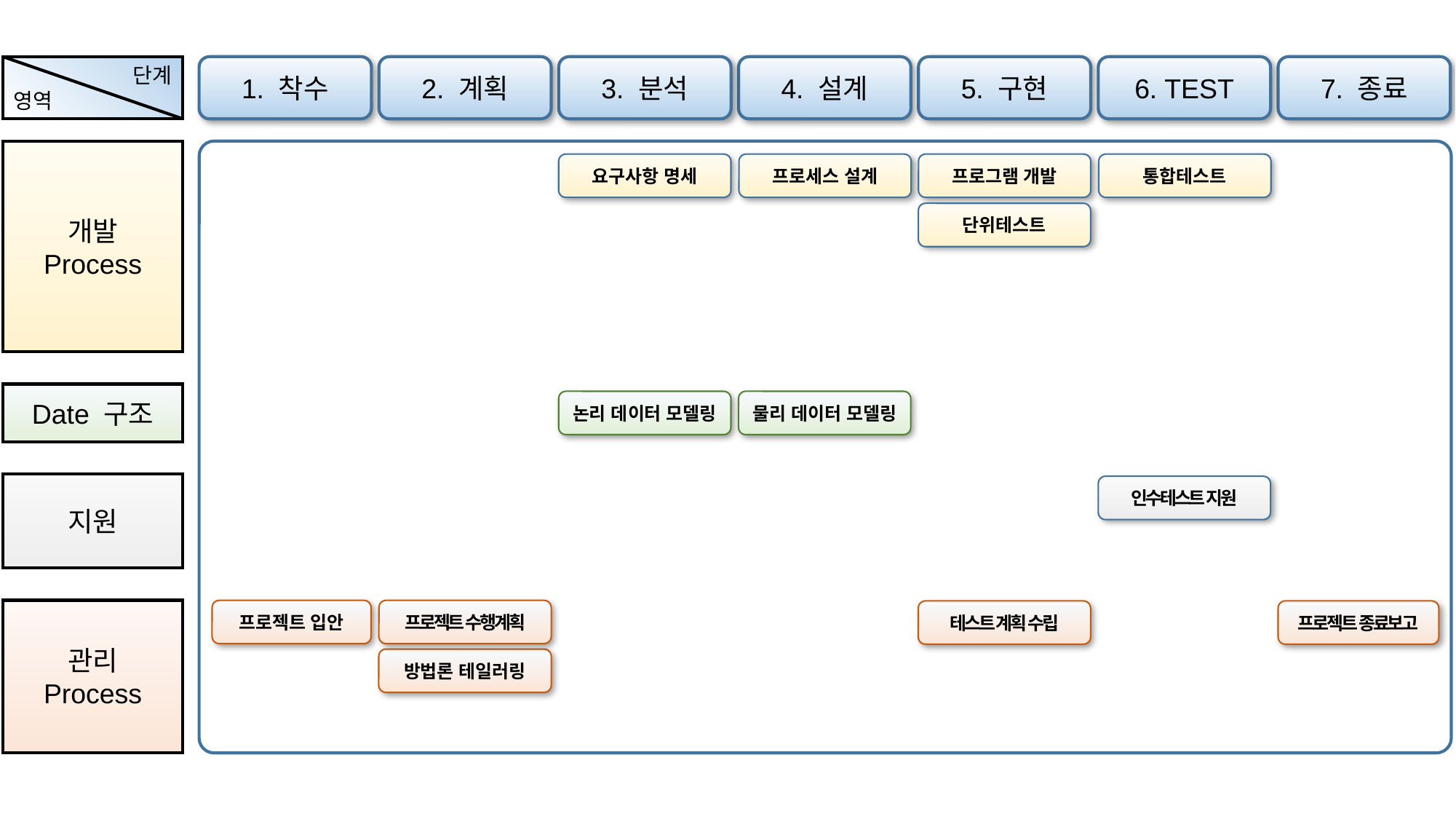

단계
영역
1. 착수
2. 계획
3. 분석
4. 설계
5. 구현
6. TEST
7. 종료

개발 Process
프로세스 설계
요구사항 명세
프로그램 개발
통합테스트
단위테스트
Date 구조
논리 데이터 모델링
물리 데이터 모델링
지원
인수테스트 지원
관리 Process
프로젝트 입안
프로젝트 수행계획
테스트 계획 수립
프로젝트 종료보고
방법론 테일러링